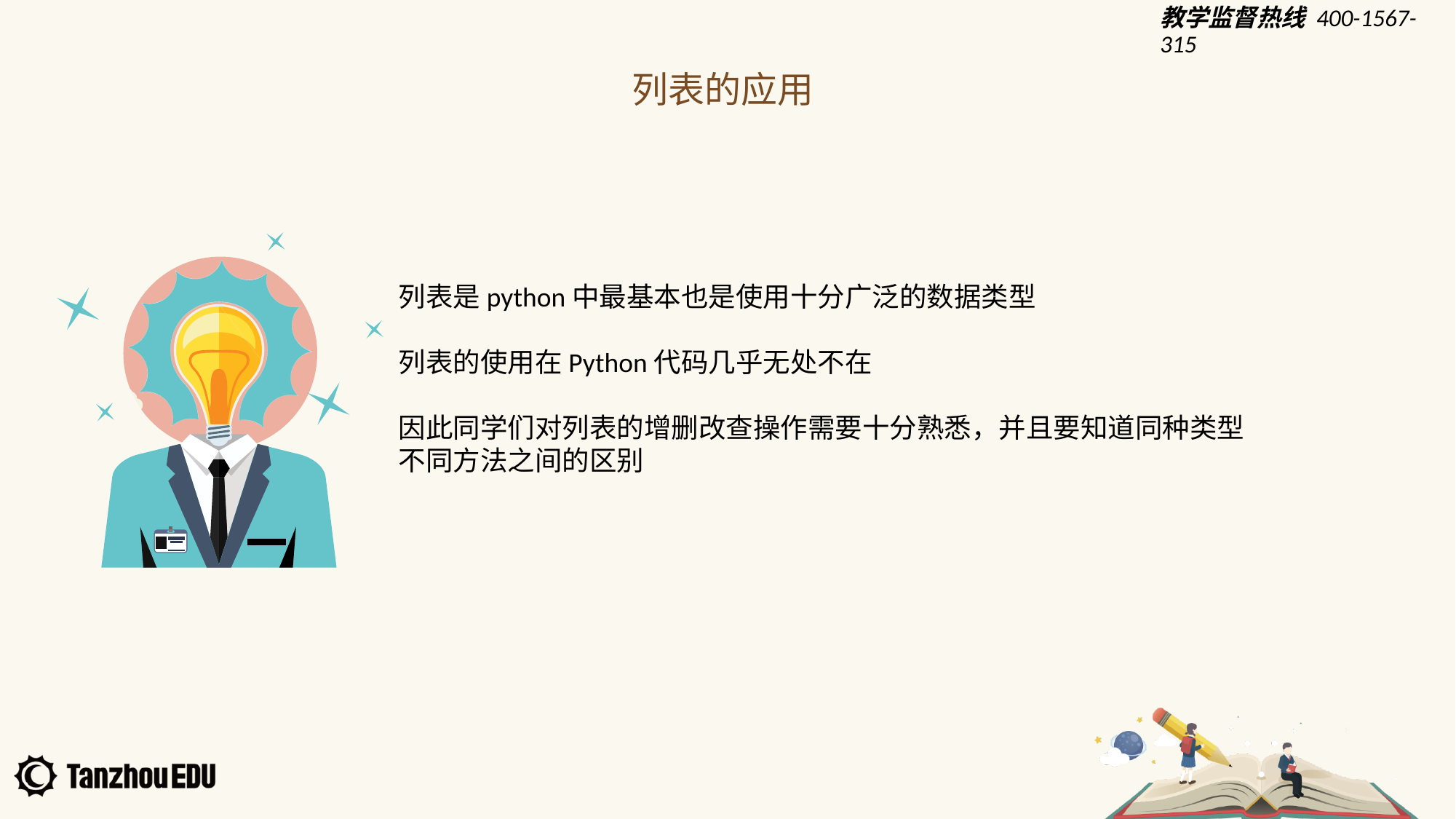

列表的应用

列表是python中最基本也是使用十分广泛的数据类型

列表的使用在Python代码几乎无处不在

因此同学们对列表的增删改查操作需要十分熟悉，并且要知道同种类型
不同方法之间的区别